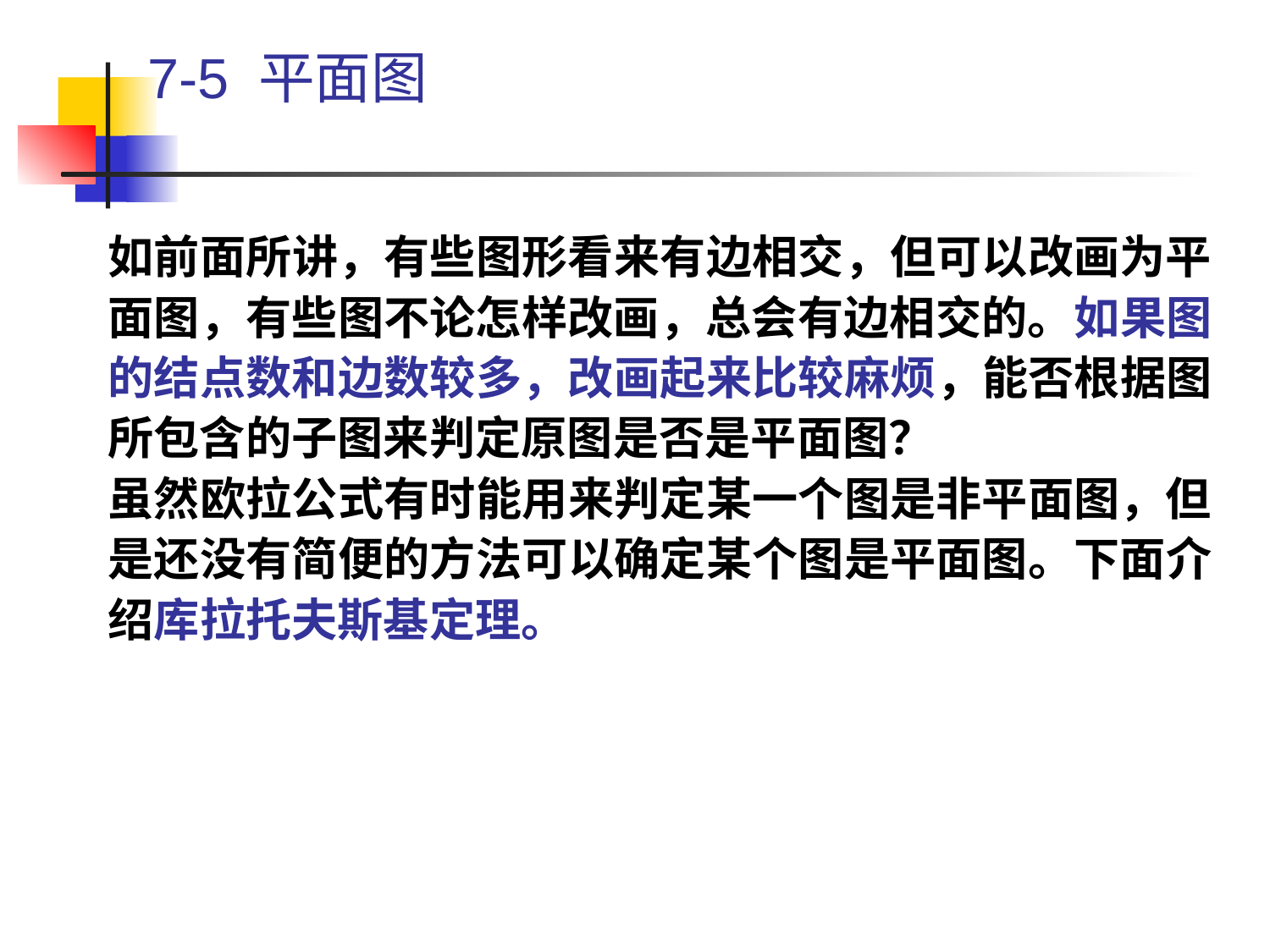

# 7-5 平面图
如前面所讲，有些图形看来有边相交，但可以改画为平面图，有些图不论怎样改画，总会有边相交的。如果图的结点数和边数较多，改画起来比较麻烦，能否根据图所包含的子图来判定原图是否是平面图？
虽然欧拉公式有时能用来判定某一个图是非平面图，但是还没有简便的方法可以确定某个图是平面图。下面介绍库拉托夫斯基定理。